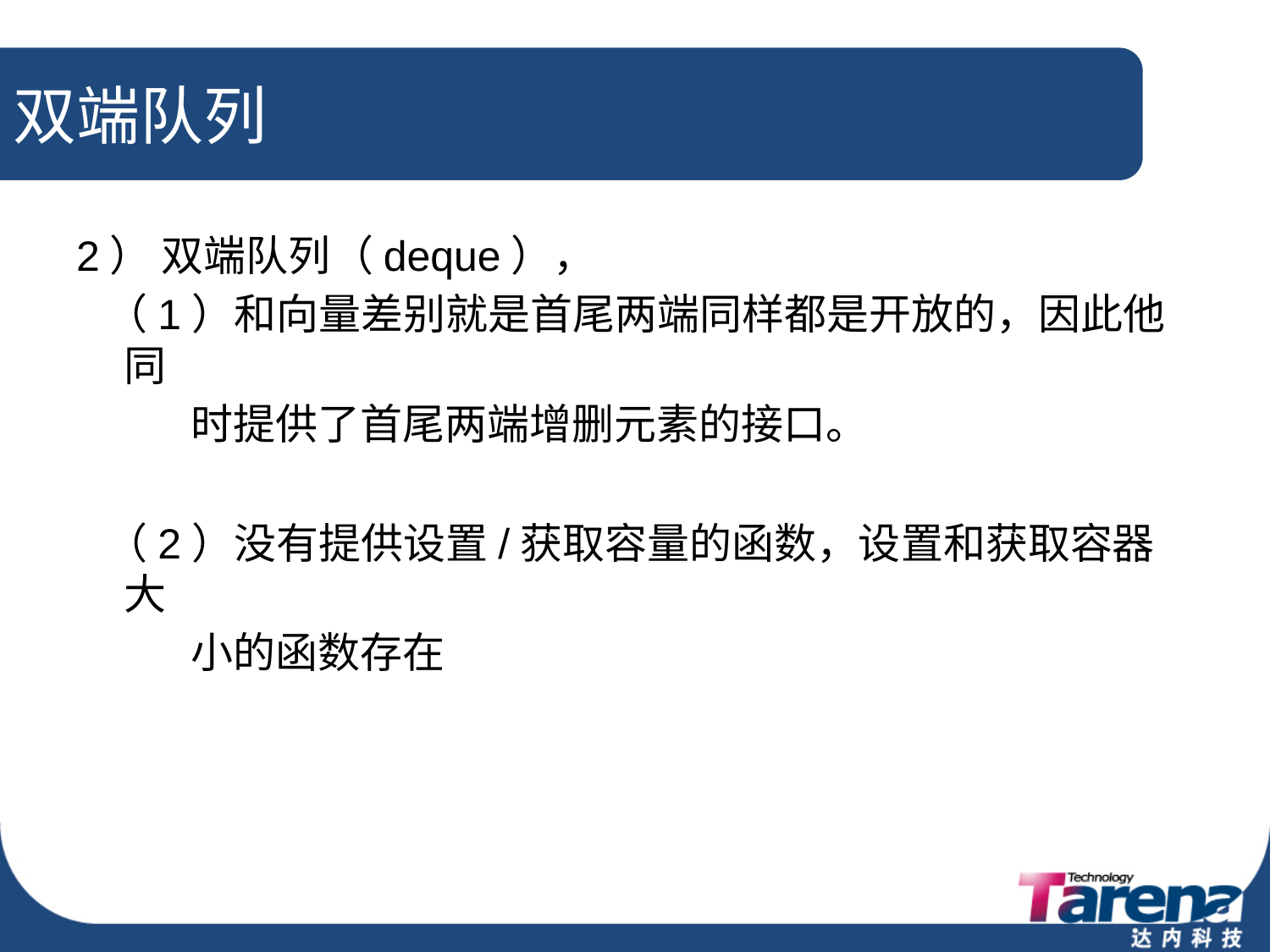

# 双端队列
2） 双端队列（deque），
  （1）和向量差别就是首尾两端同样都是开放的，因此他同
           时提供了首尾两端增删元素的接口。

  （2）没有提供设置/获取容量的函数，设置和获取容器大
           小的函数存在